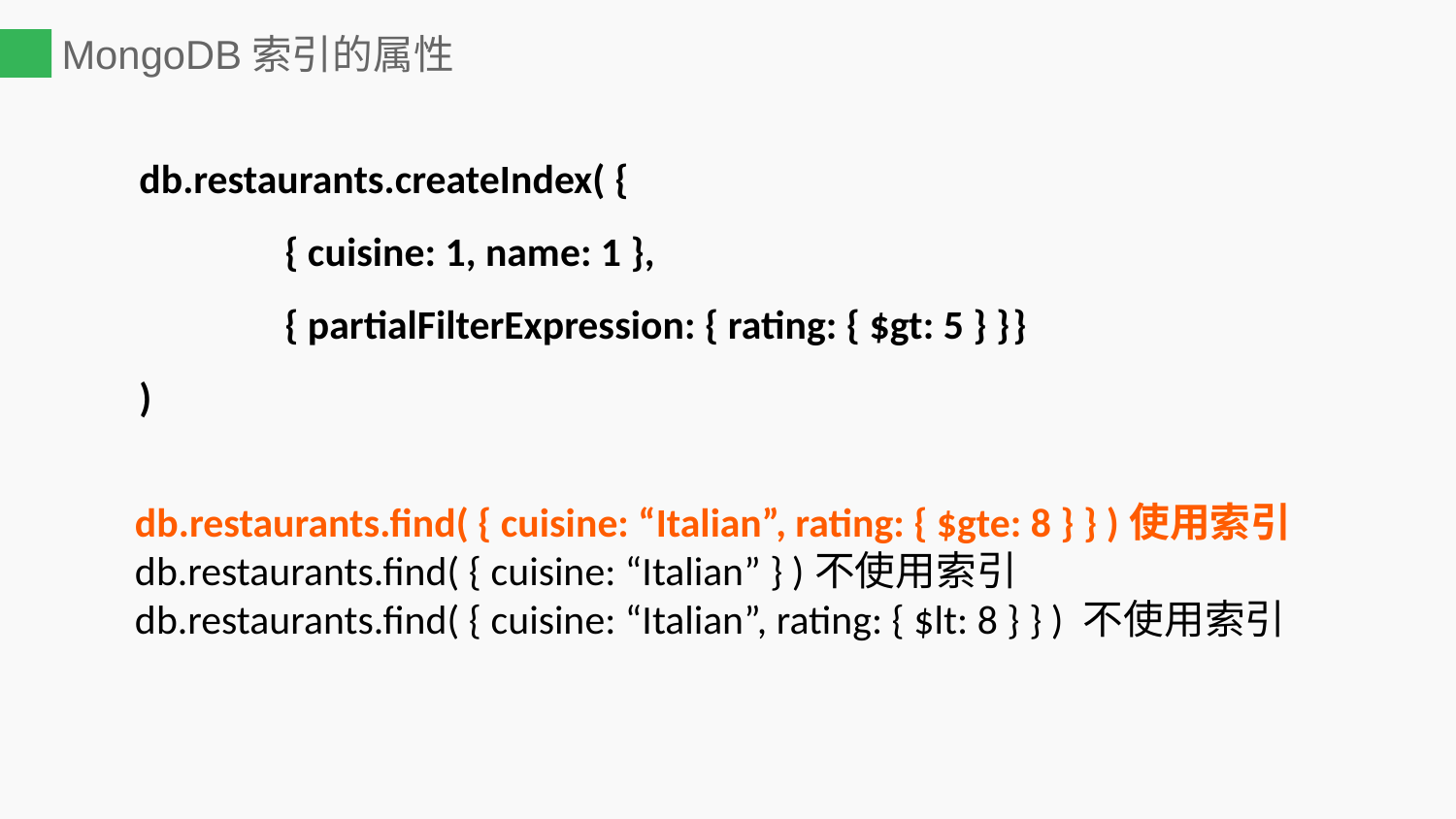

# MongoDB索引的属性
db.restaurants.createIndex( {
	{ cuisine: 1, name: 1 },
	{ partialFilterExpression: { rating: { $gt: 5 } }	}
)
db.restaurants.find( { cuisine: “Italian”, rating: { $gte: 8 } } )使用索引
db.restaurants.find( { cuisine: “Italian” } )不使用索引
db.restaurants.find( { cuisine: “Italian”, rating: { $lt: 8 } } ) 不使用索引